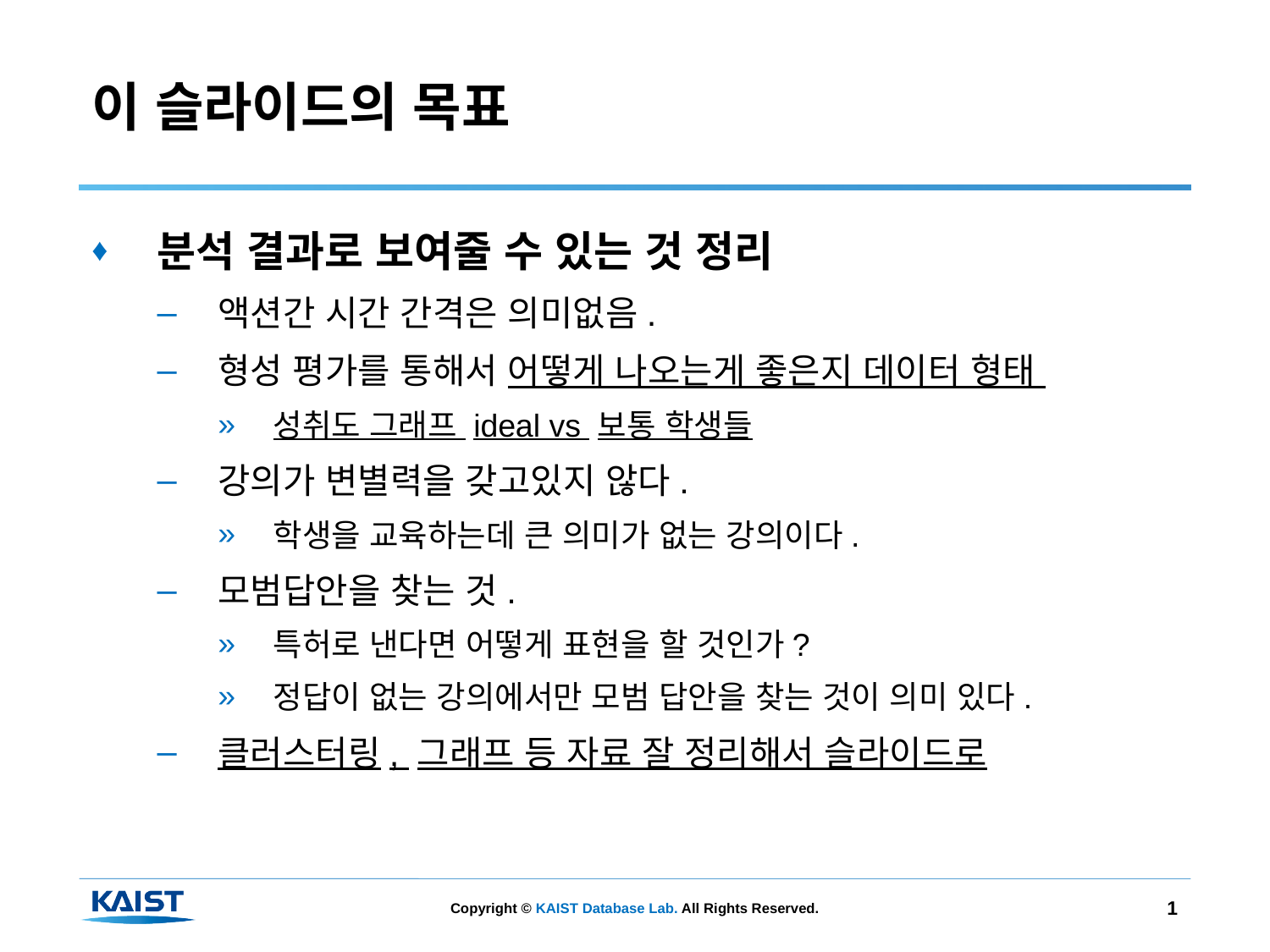

# 이 슬라이드의 목표
분석 결과로 보여줄 수 있는 것 정리
액션간 시간 간격은 의미없음.
형성 평가를 통해서 어떻게 나오는게 좋은지 데이터 형태
성취도 그래프 ideal vs 보통 학생들
강의가 변별력을 갖고있지 않다.
학생을 교육하는데 큰 의미가 없는 강의이다.
모범답안을 찾는 것.
특허로 낸다면 어떻게 표현을 할 것인가?
정답이 없는 강의에서만 모범 답안을 찾는 것이 의미 있다.
클러스터링, 그래프 등 자료 잘 정리해서 슬라이드로

1